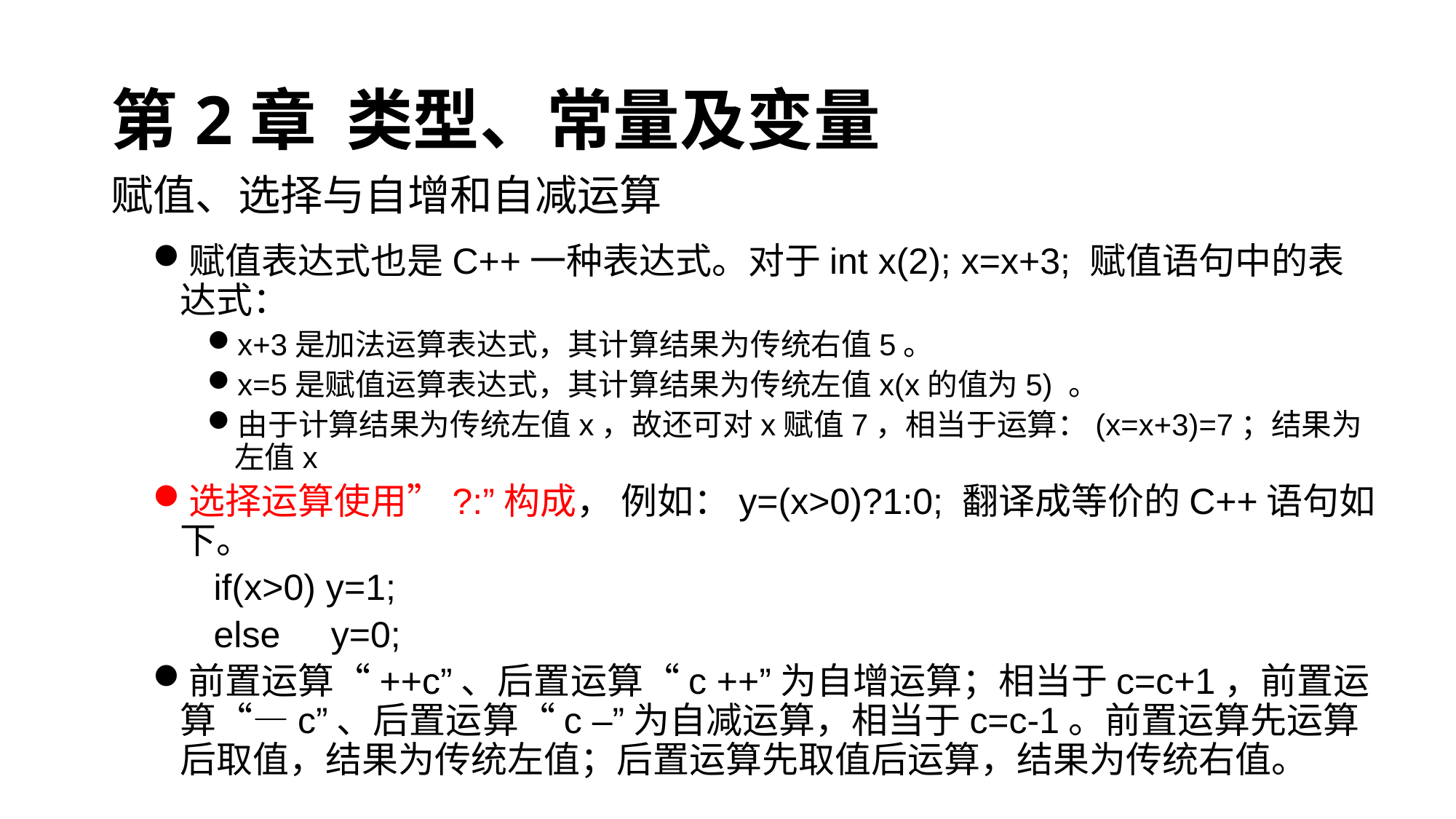

# 第2章  类型、常量及变量
赋值、选择与自增和自减运算
赋值表达式也是C++一种表达式。对于int x(2); x=x+3; 赋值语句中的表达式：
x+3是加法运算表达式，其计算结果为传统右值5。
x=5是赋值运算表达式，其计算结果为传统左值x(x的值为5) 。
由于计算结果为传统左值x，故还可对x赋值7，相当于运算：(x=x+3)=7；结果为左值x
选择运算使用”?:”构成， 例如：y=(x>0)?1:0; 翻译成等价的C++语句如下。
      if(x>0) y=1;
      else     y=0;
前置运算“++c”、后置运算“c ++”为自增运算；相当于c=c+1，前置运算“—c”、后置运算“c –”为自减运算，相当于c=c-1。前置运算先运算后取值，结果为传统左值；后置运算先取值后运算，结果为传统右值。